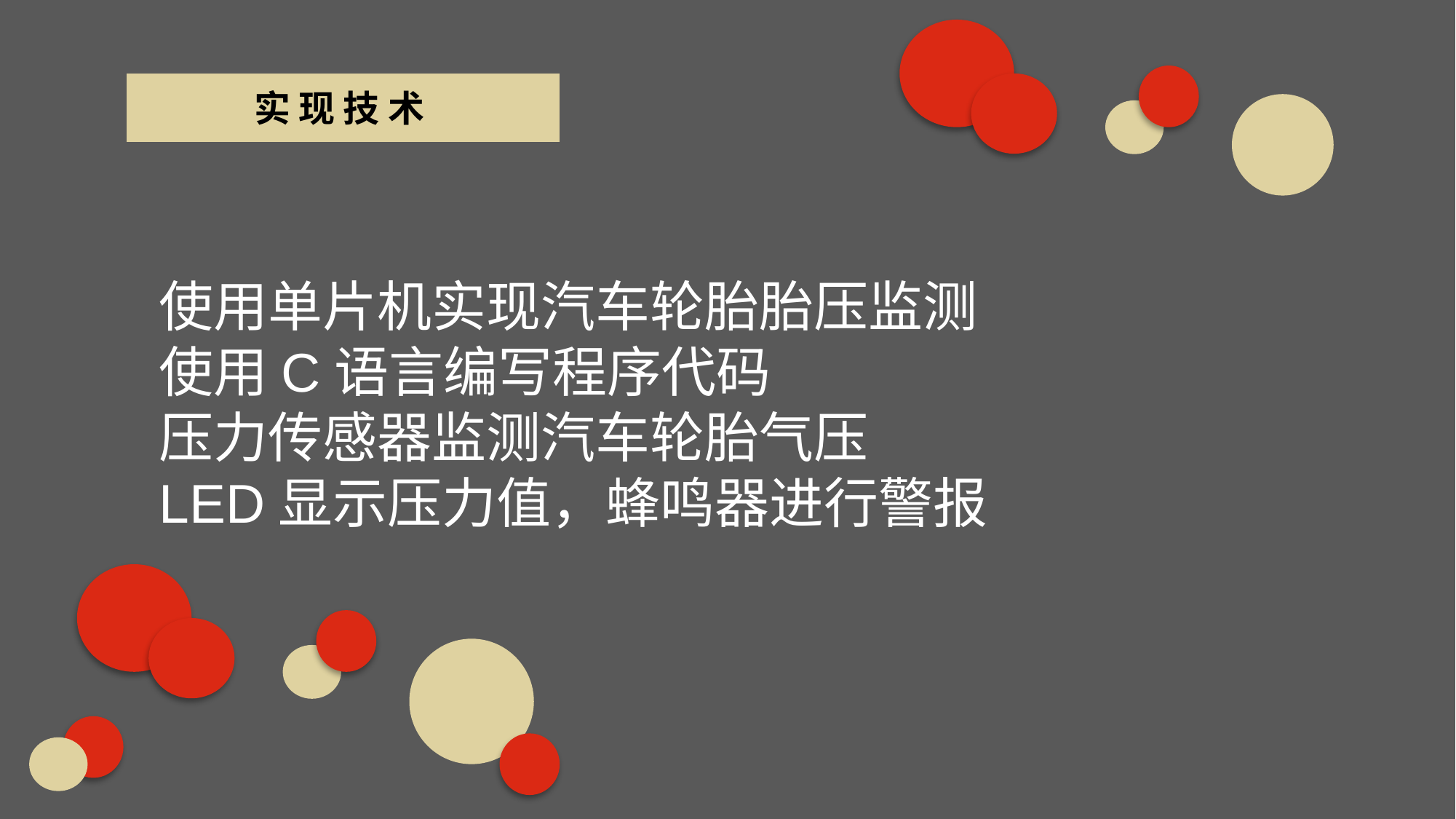

实 现 技 术

使用单片机实现汽车轮胎胎压监测
使用C语言编写程序代码
压力传感器监测汽车轮胎气压
LED显示压力值，蜂鸣器进行警报